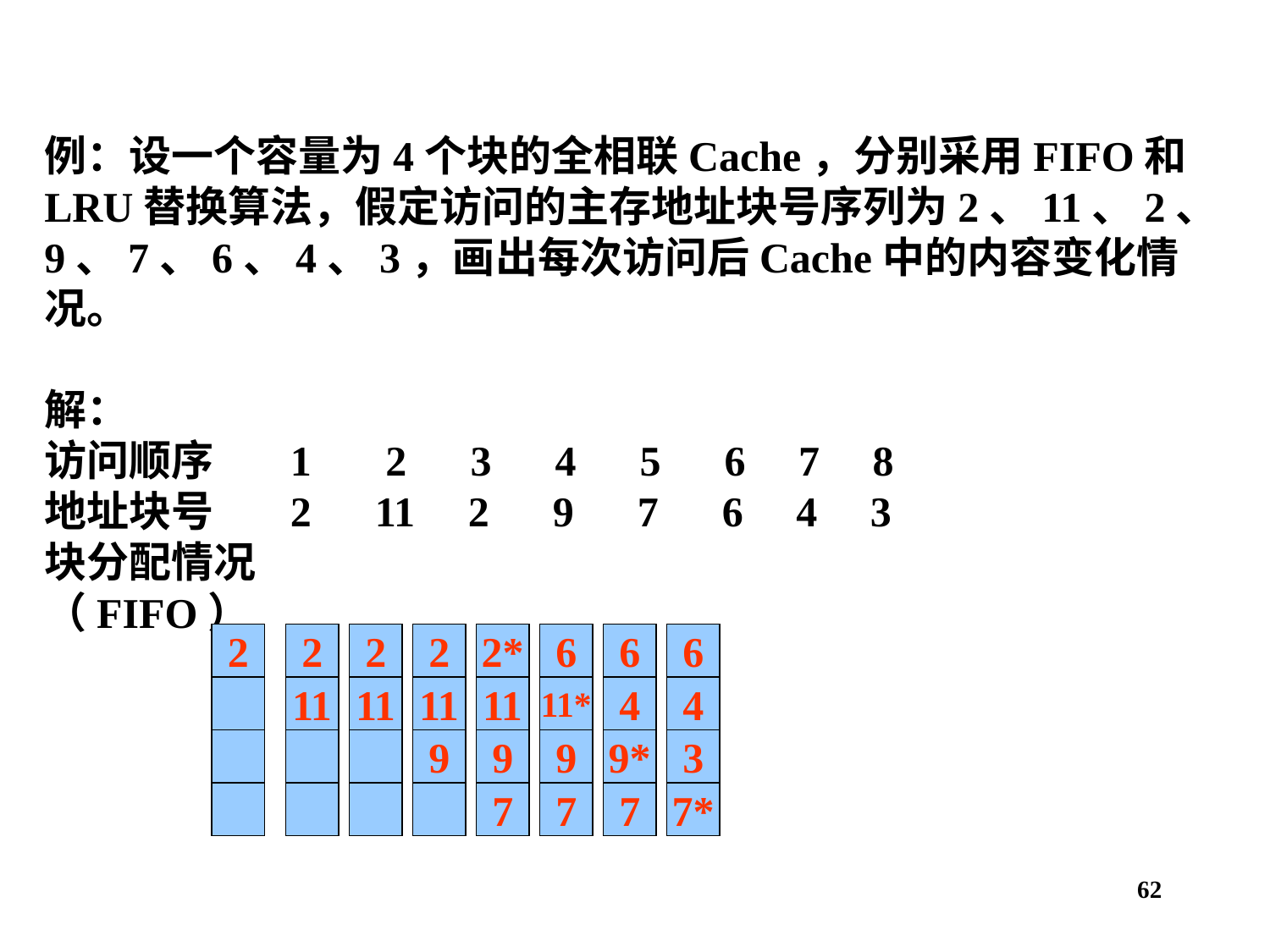

例：设一个容量为4个块的全相联Cache，分别采用FIFO和LRU替换算法，假定访问的主存地址块号序列为2、11、2、9、7、6、4、3，画出每次访问后Cache中的内容变化情况。

解：
访问顺序       1       2      3      4      5      6     7     8
地址块号       2      11     2      9      7      6     4     3
块分配情况
（FIFO）

操作状态    调进  调进命中调进调进替换替换替换
2
2
2
2
2*
6
6
6

11
11
11
11
11*
4
4

9
9
9
9*
3

7
7
7
7*
62